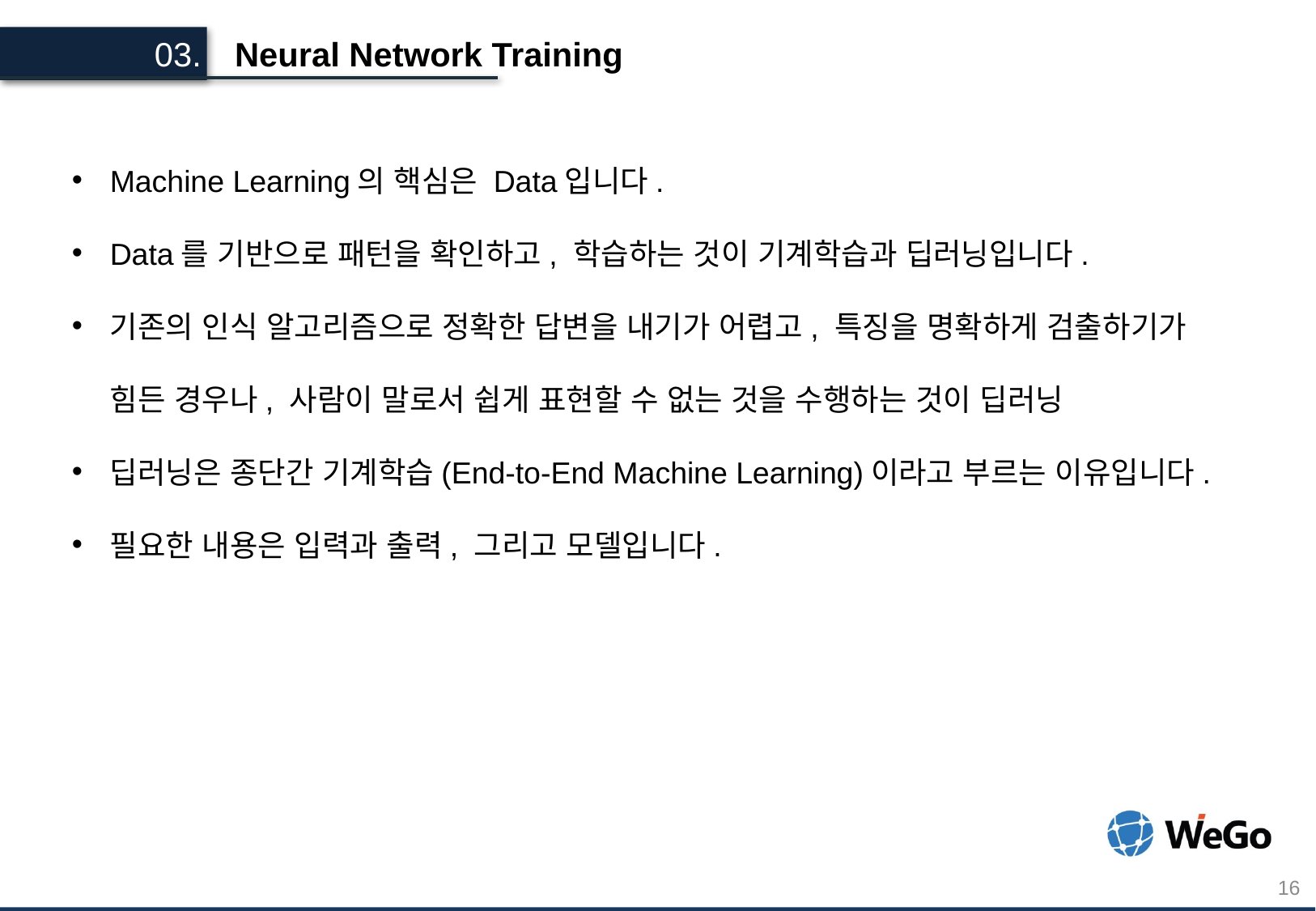

Neural Network Training

03.
Machine Learning의 핵심은 Data입니다.
Data를 기반으로 패턴을 확인하고, 학습하는 것이 기계학습과 딥러닝입니다.
기존의 인식 알고리즘으로 정확한 답변을 내기가 어렵고, 특징을 명확하게 검출하기가 힘든 경우나, 사람이 말로서 쉽게 표현할 수 없는 것을 수행하는 것이 딥러닝
딥러닝은 종단간 기계학습(End-to-End Machine Learning)이라고 부르는 이유입니다.
필요한 내용은 입력과 출력, 그리고 모델입니다.

16